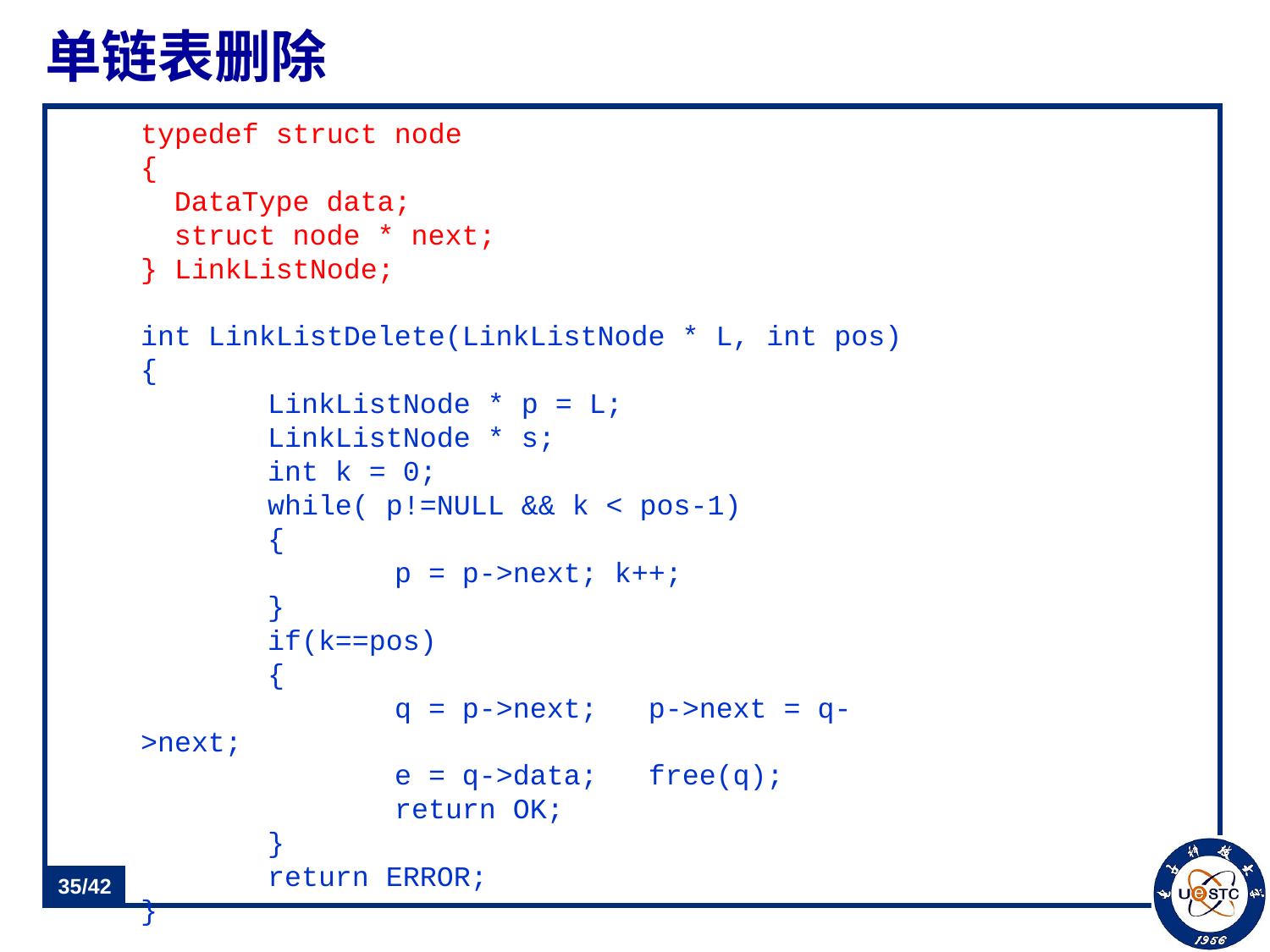

# 单链表删除
typedef struct node
{
  DataType data;
  struct node * next;
} LinkListNode;

int LinkListDelete(LinkListNode * L, int pos)
{
	LinkListNode * p = L;
	LinkListNode * s;
	int k = 0;
	while( p!=NULL && k < pos-1)
	{
		p = p->next; k++;
	}
	if(k==pos)
	{
		q = p->next;   p->next = q->next;
		e = q->data;   free(q);
		return OK;
	}
	return ERROR;
}
35/42